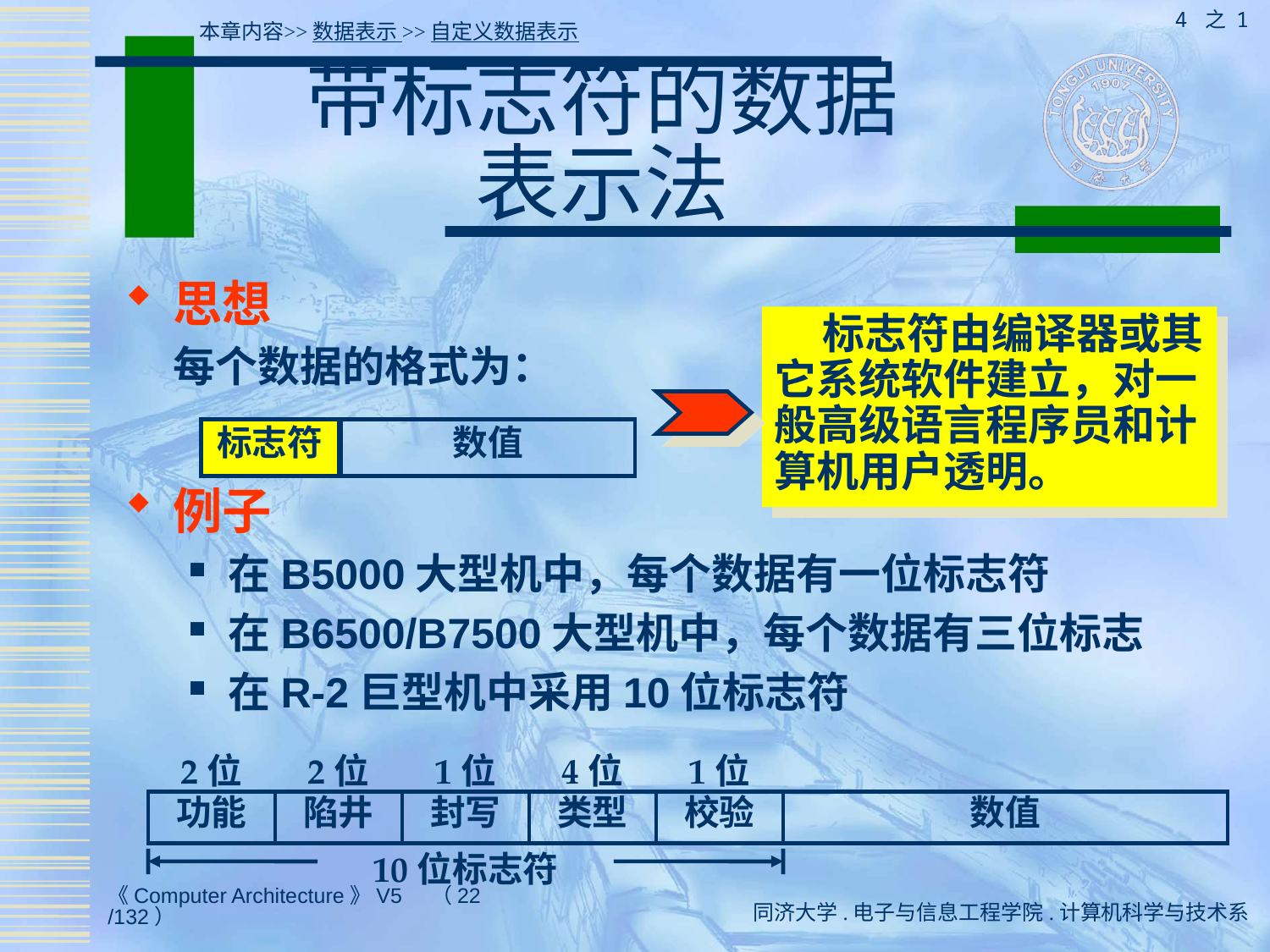

4 之 1
本章内容>>数据表示 >>自定义数据表示
# 带标志符的数据 表示法

思想
    每个数据的格式为：

例子
在B5000大型机中，每个数据有一位标志符
在B6500/B7500大型机中，每个数据有三位标志
在R-2巨型机中采用10位标志符
    标志符由编译器或其它系统软件建立，对一般高级语言程序员和计算机用户透明。

标志符
数值
2位
2位
1位
4位
1位
功能
陷井
封写
类型
校验
数值

10位标志符